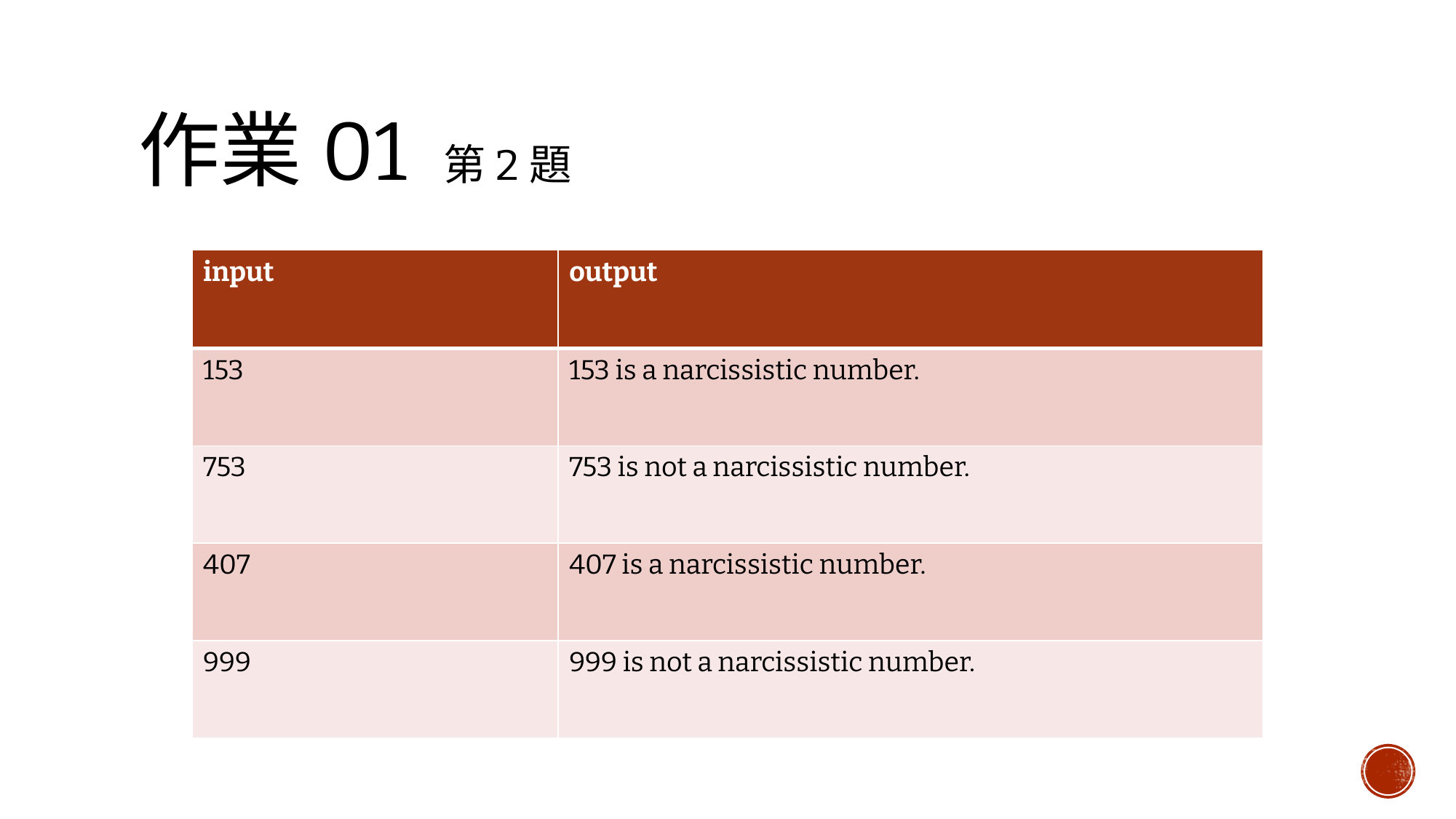

# 作業01 第2題
| input | output |
| --- | --- |
| 153 | 153 is a narcissistic number. |
| 753 | 753 is not a narcissistic number. |
| 407 | 407 is a narcissistic number. |
| 999 | 999 is not a narcissistic number. |